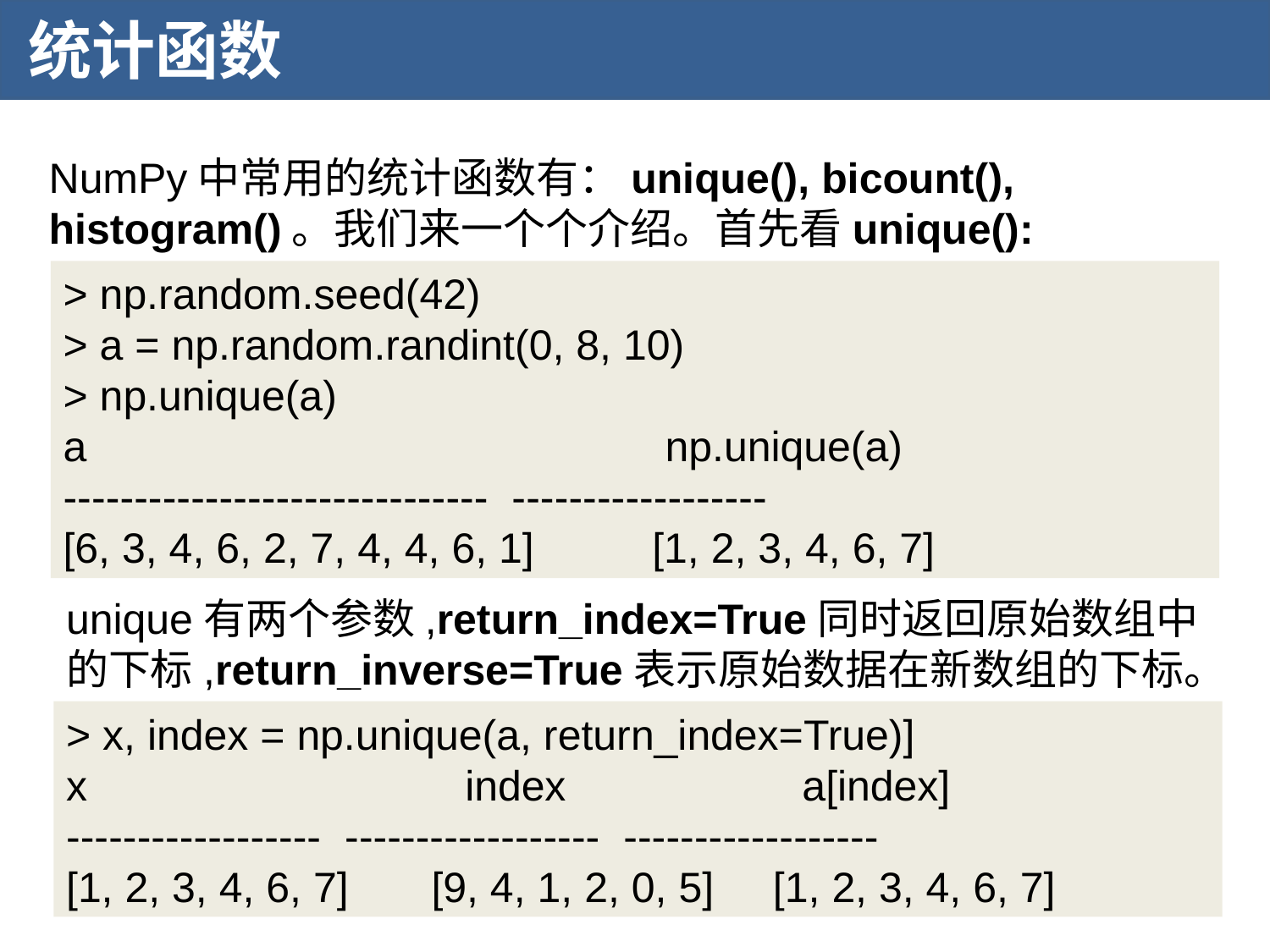

统计函数
NumPy中常用的统计函数有：unique(), bicount(), histogram()。我们来一个个介绍。首先看unique():
> np.random.seed(42)
> a = np.random.randint(0, 8, 10)
> np.unique(a)
a                                                 np.unique(a)
------------------------------  ------------------
[6, 3, 4, 6, 2, 7, 4, 4, 6, 1]          [1, 2, 3, 4, 6, 7]
unique有两个参数,return_index=True同时返回原始数组中的下标,return_inverse=True表示原始数据在新数组的下标。
> x, index = np.unique(a, return_index=True)]
x                                index                    a[index]
------------------  ------------------  ------------------
[1, 2, 3, 4, 6, 7]       [9, 4, 1, 2, 0, 5]     [1, 2, 3, 4, 6, 7]